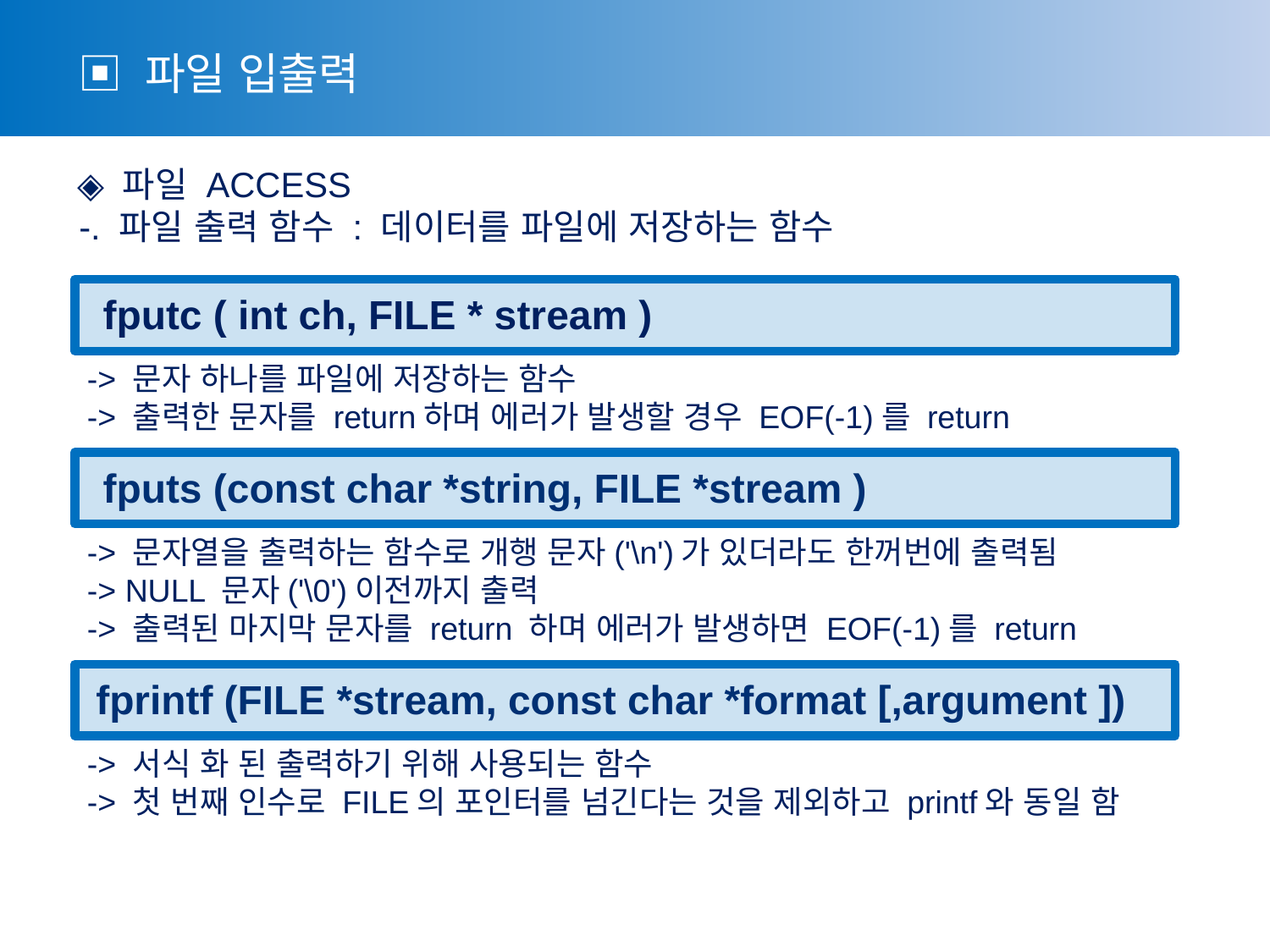

▣ 파일 입출력
 ◈ 파일 ACCESS
 -. 파일 출력 함수 : 데이터를 파일에 저장하는 함수

   fputc ( int ch, FILE * stream )

  -> 문자 하나를 파일에 저장하는 함수
  -> 출력한 문자를 return하며 에러가 발생할 경우 EOF(-1)를 return

   fputs (const char *string, FILE *stream )

  -> 문자열을 출력하는 함수로 개행 문자('\n')가 있더라도 한꺼번에 출력됨
  -> NULL 문자('\0')이전까지 출력
  -> 출력된 마지막 문자를 return 하며 에러가 발생하면 EOF(-1)를 return

   fprintf (FILE *stream, const char *format [,argument ])

  -> 서식 화 된 출력하기 위해 사용되는 함수
  -> 첫 번째 인수로 FILE의 포인터를 넘긴다는 것을 제외하고 printf와 동일 함